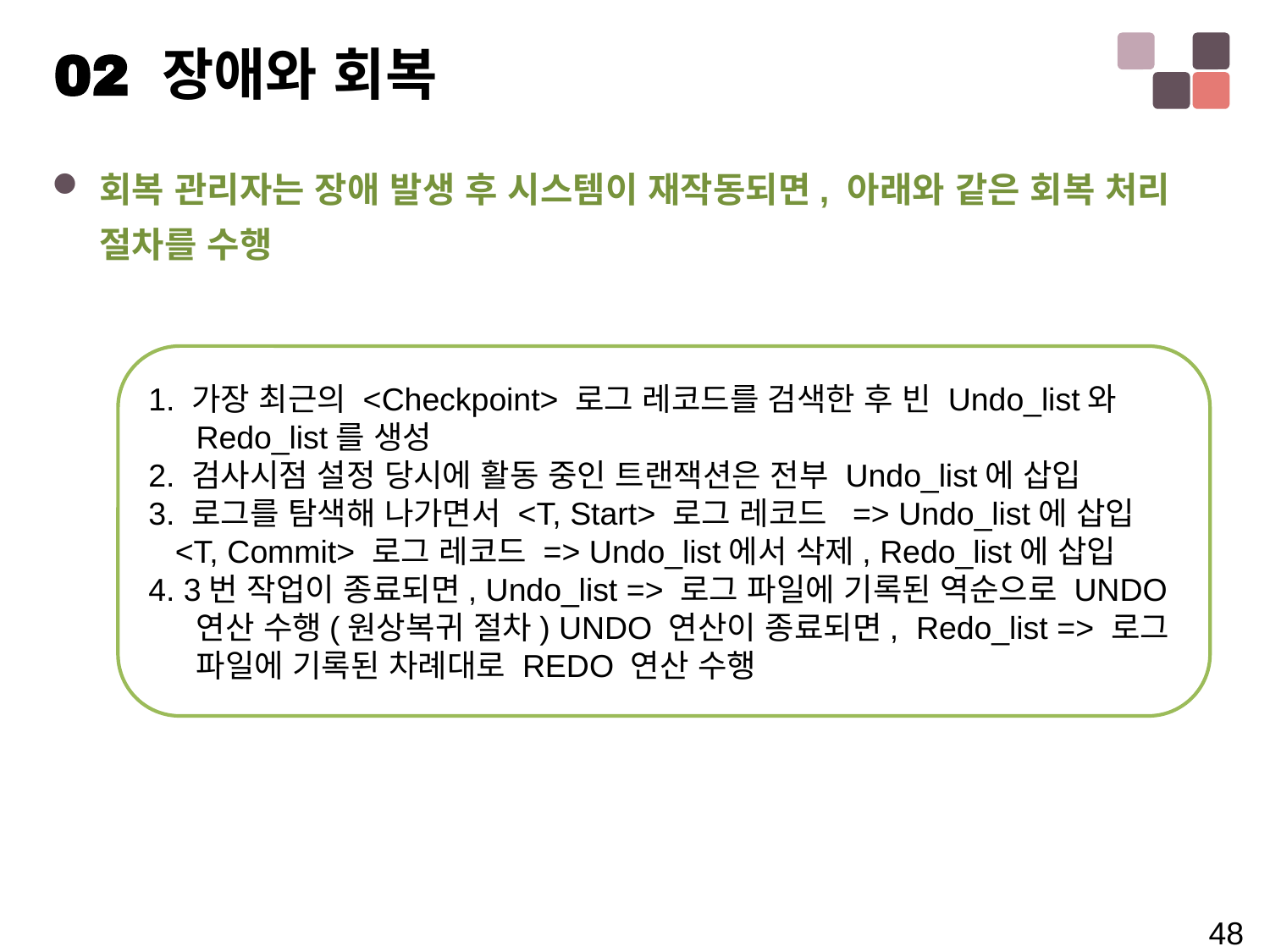

# 02 장애와 회복
회복 관리자는 장애 발생 후 시스템이 재작동되면, 아래와 같은 회복 처리 절차를 수행
1. 가장 최근의 <Checkpoint> 로그 레코드를 검색한 후 빈 Undo_list와 Redo_list를 생성
2. 검사시점 설정 당시에 활동 중인 트랜잭션은 전부 Undo_list에 삽입
3. 로그를 탐색해 나가면서 <T, Start> 로그 레코드  => Undo_list에 삽입
   <T, Commit> 로그 레코드 => Undo_list에서 삭제, Redo_list에 삽입
4. 3번 작업이 종료되면, Undo_list => 로그 파일에 기록된 역순으로 UNDO 연산 수행(원상복귀 절차) UNDO 연산이 종료되면,  Redo_list => 로그 파일에 기록된 차례대로 REDO 연산 수행
48